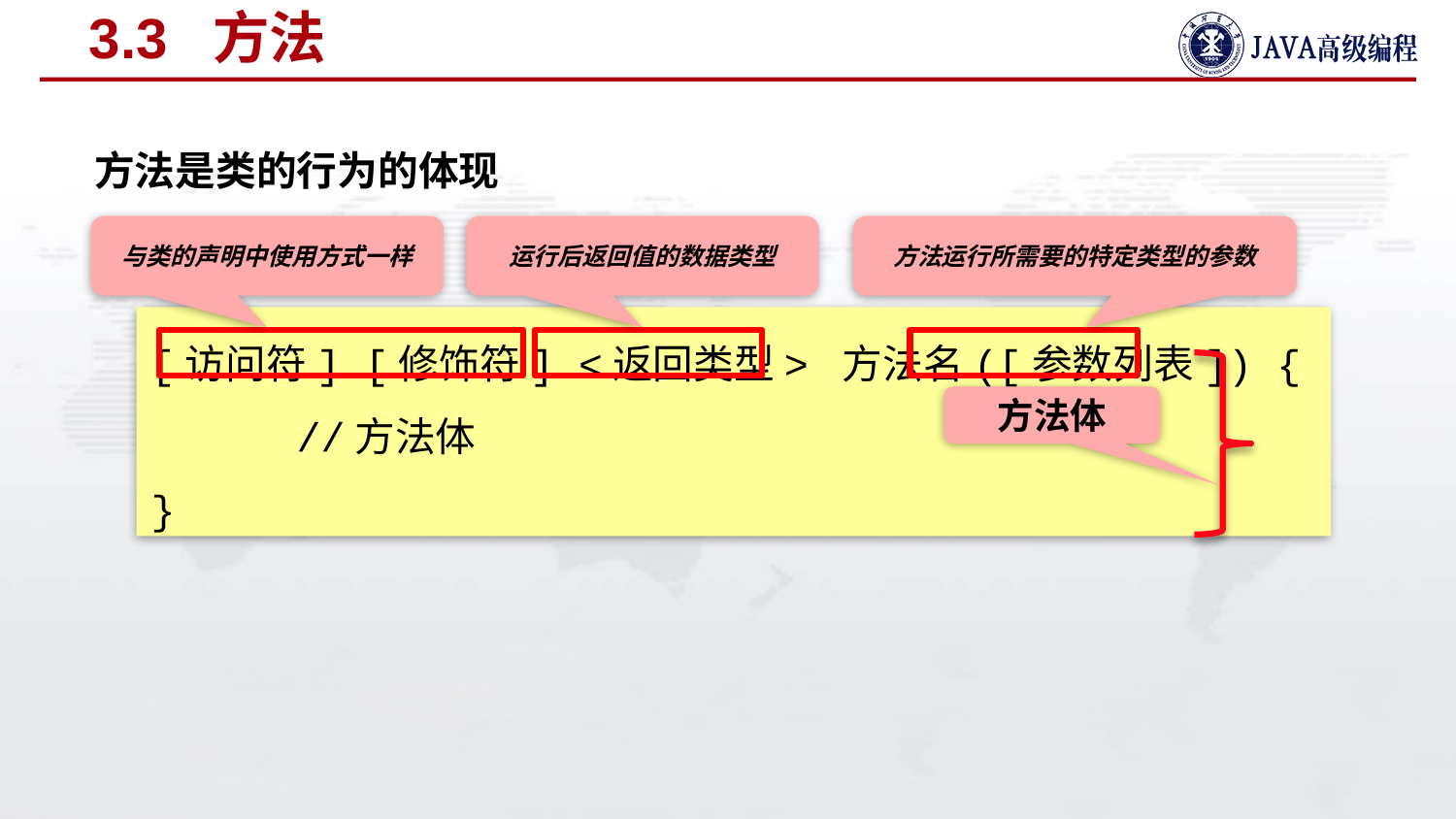

# 3.3  方法
方法是类的行为的体现
语法：

与类的声明中使用方式一样
运行后返回值的数据类型
方法运行所需要的特定类型的参数
[访问符] [修饰符] <返回类型> 方法名([参数列表]) {
	//方法体
}

方法体